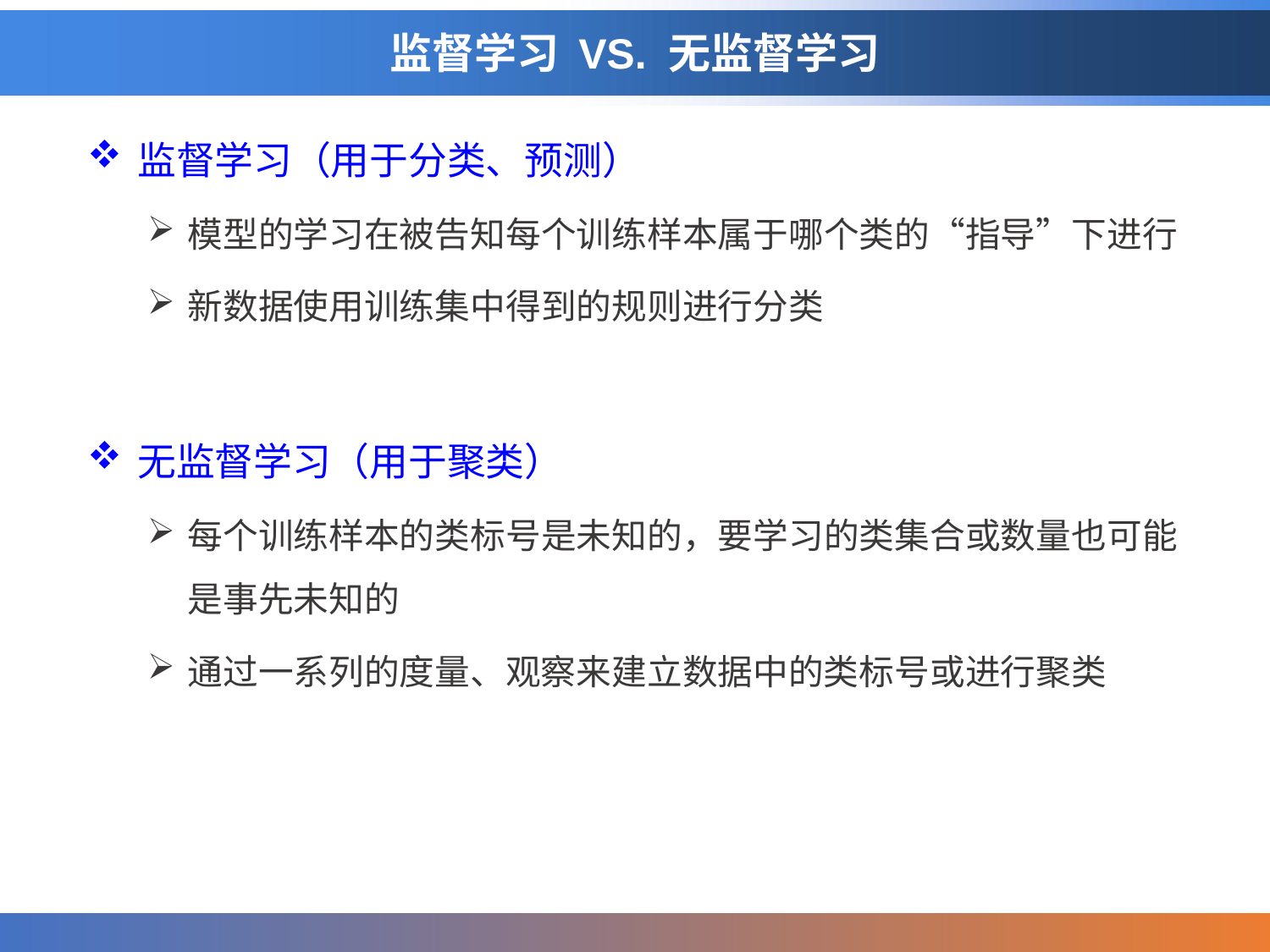

# 监督学习 VS. 无监督学习
监督学习（用于分类、预测）
模型的学习在被告知每个训练样本属于哪个类的“指导”下进行
新数据使用训练集中得到的规则进行分类

无监督学习（用于聚类）
每个训练样本的类标号是未知的，要学习的类集合或数量也可能是事先未知的
通过一系列的度量、观察来建立数据中的类标号或进行聚类